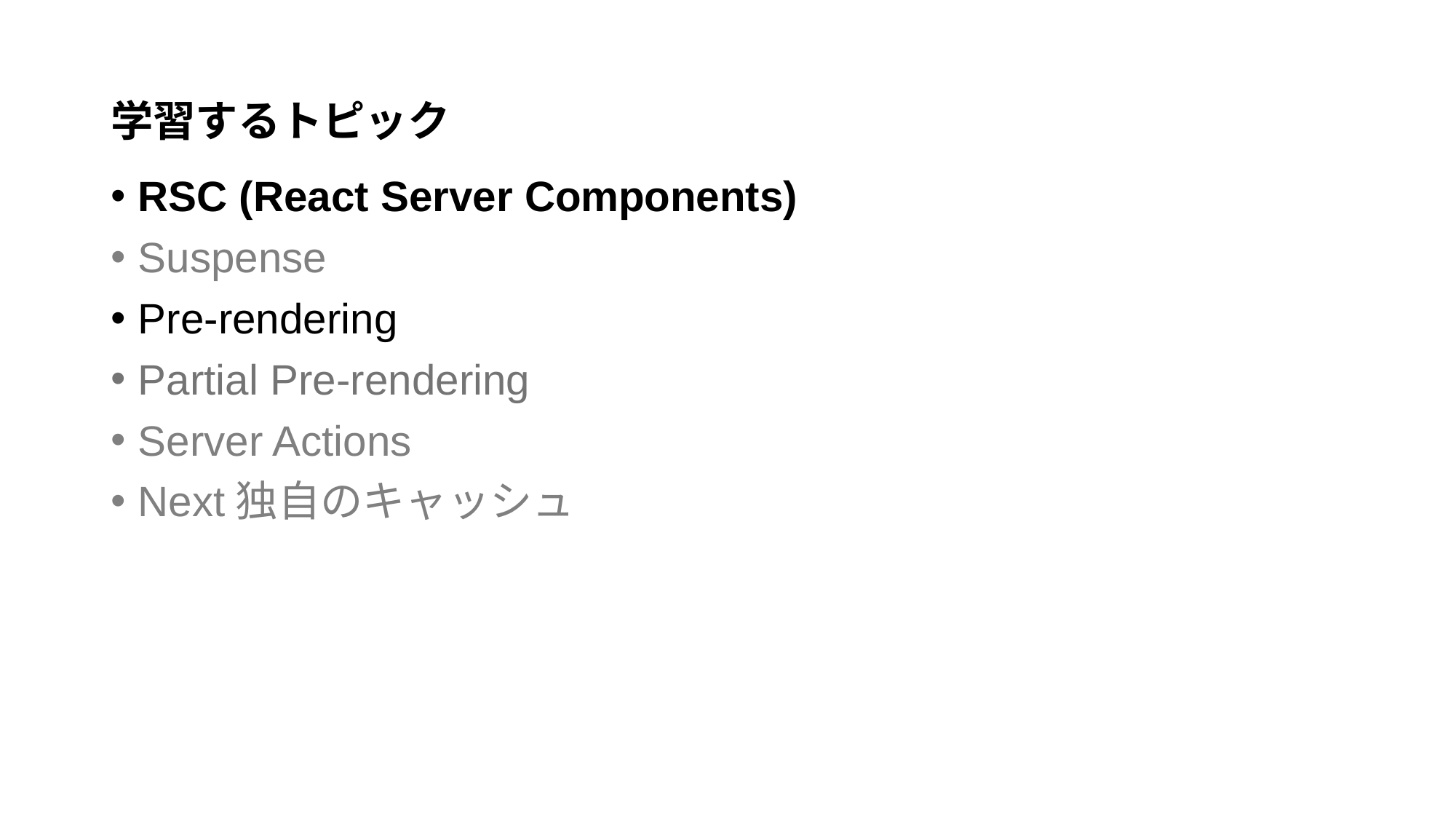

# 学習するトピック
RSC (React Server Components)
Suspense
Pre-rendering
Partial Pre-rendering
Server Actions
Next独自のキャッシュ